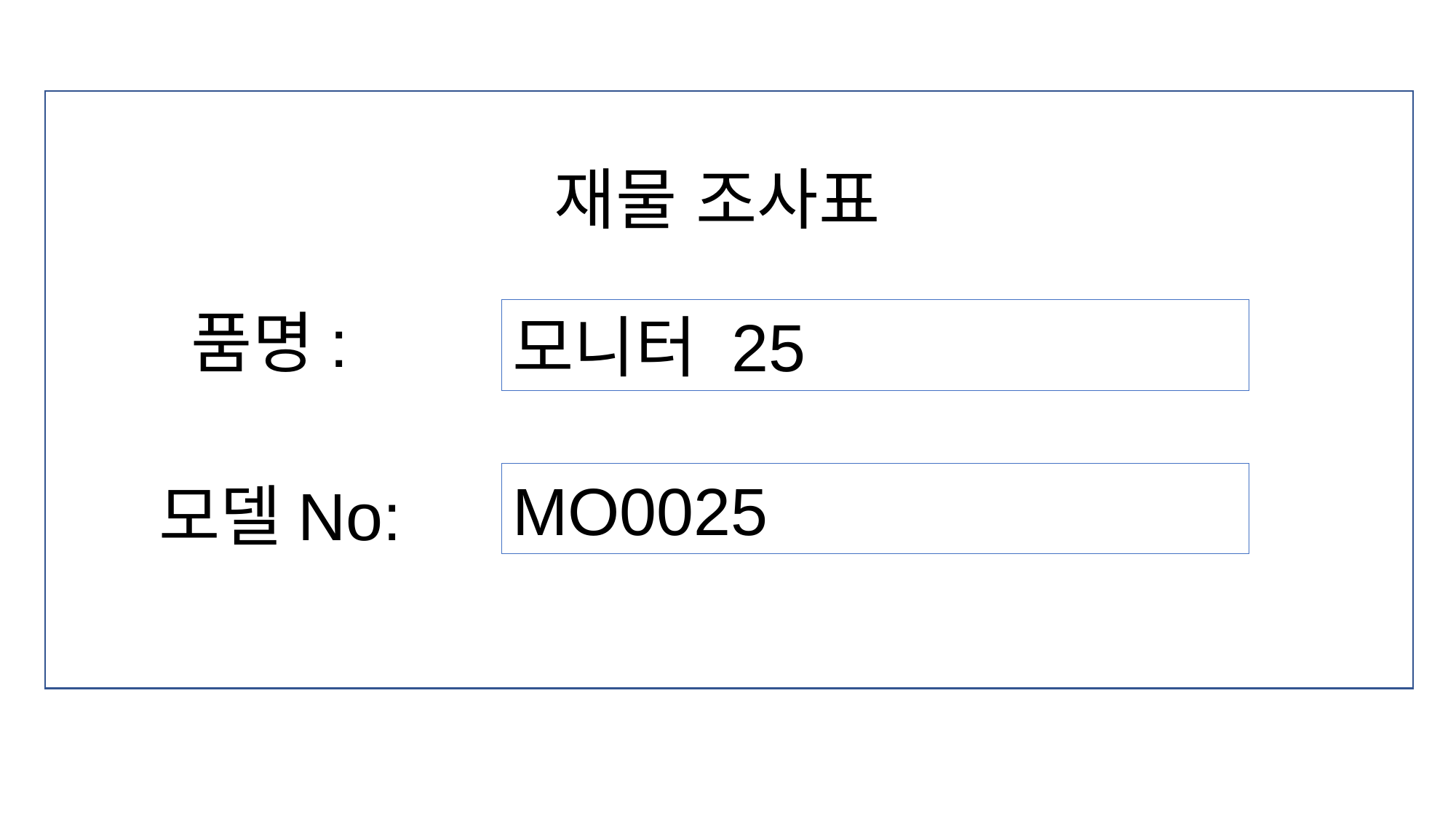

재물 조사표
품명:
모니터 25
MO0025
모델No: